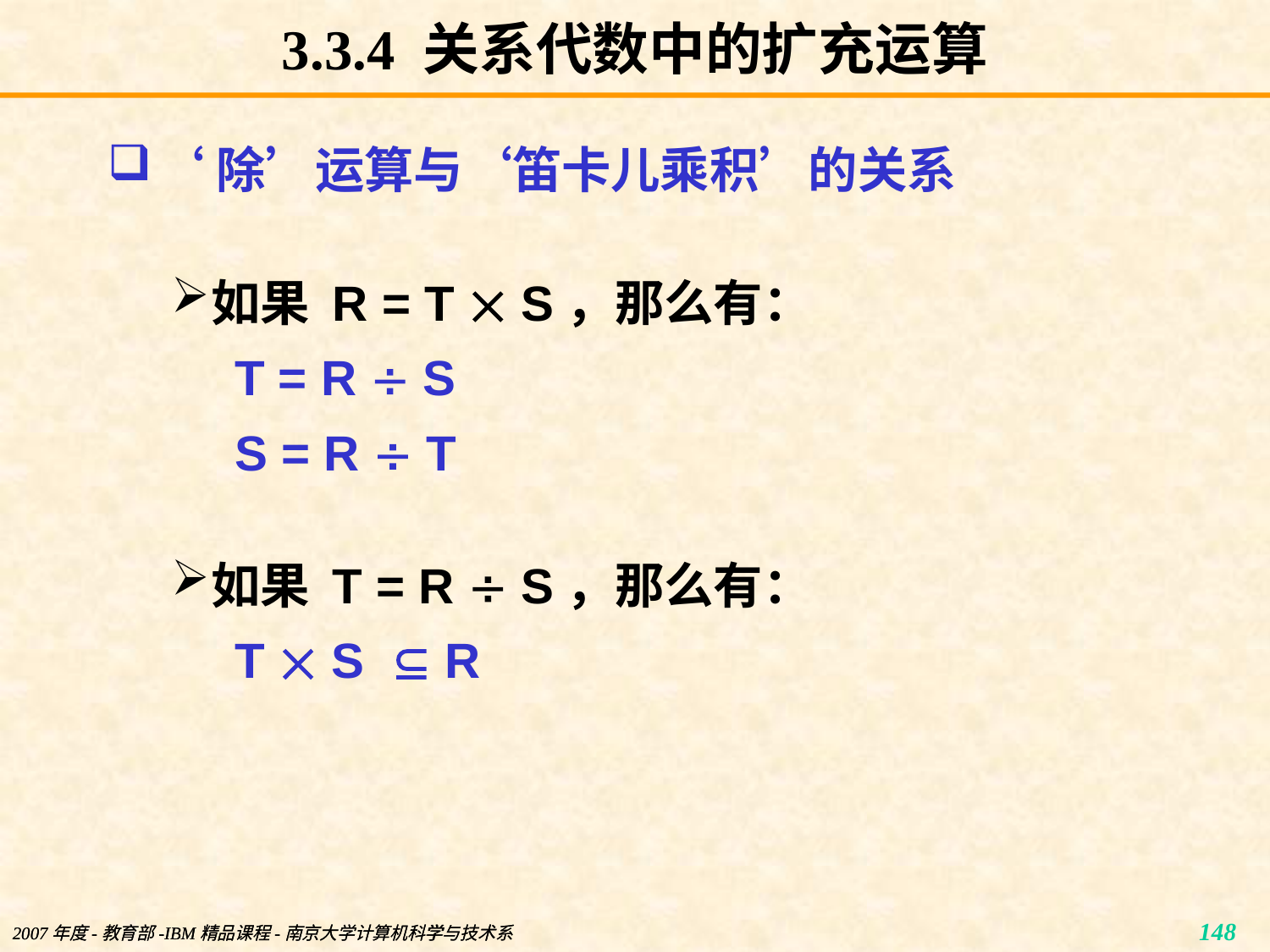

# 3.3.4 关系代数中的扩充运算
‘除’运算与‘笛卡儿乘积’的关系

如果 R = T × S，那么有：
T = R ÷ S
S = R ÷ T

如果 T = R ÷ S，那么有：
T × S  ⊆ R
148
2007年度-教育部-IBM精品课程-南京大学计算机科学与技术系
2007年度-教育部-IBM精品课程-南京大学计算机科学与技术系